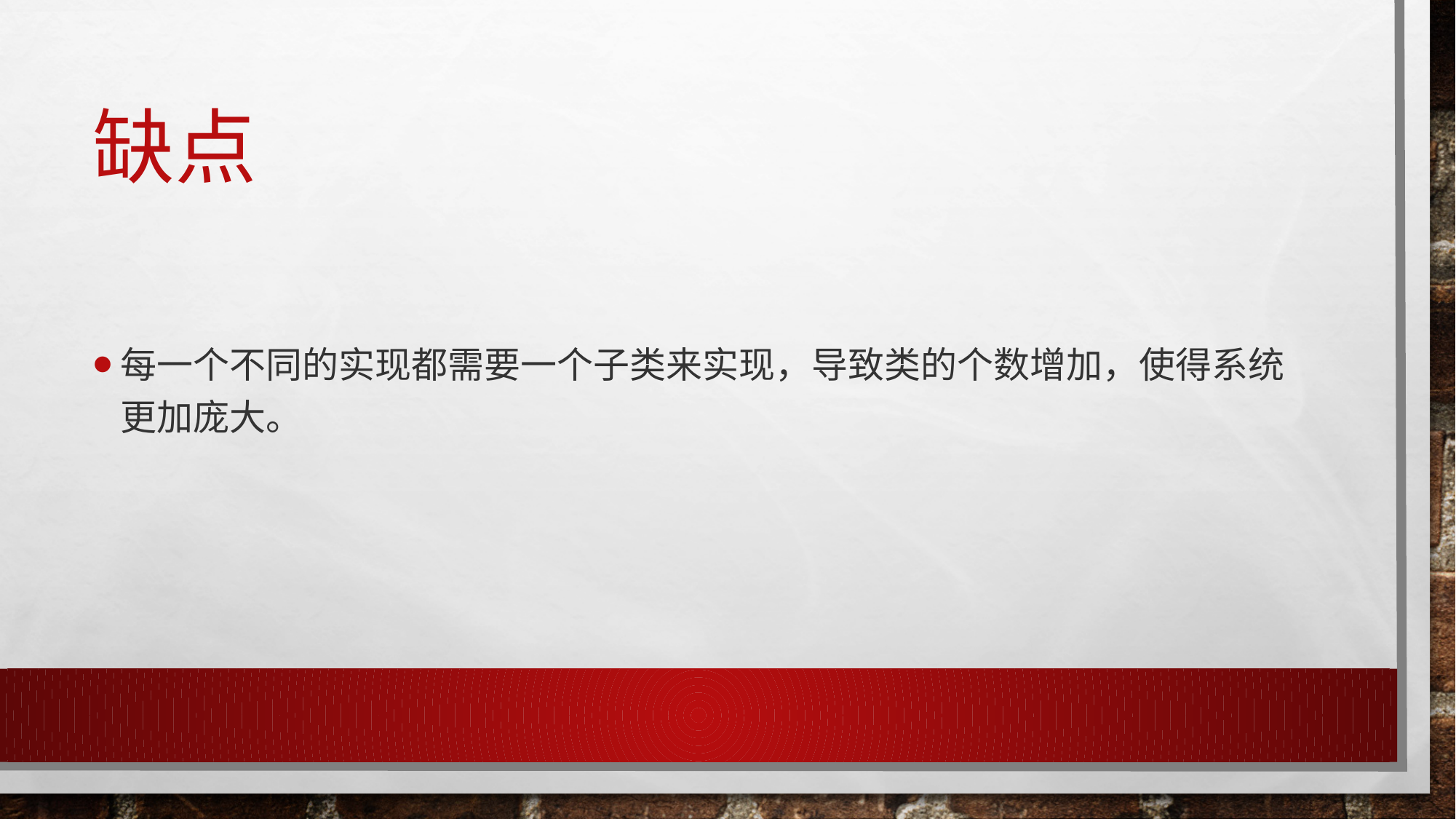

# 缺点
每一个不同的实现都需要一个子类来实现，导致类的个数增加，使得系统更加庞大。